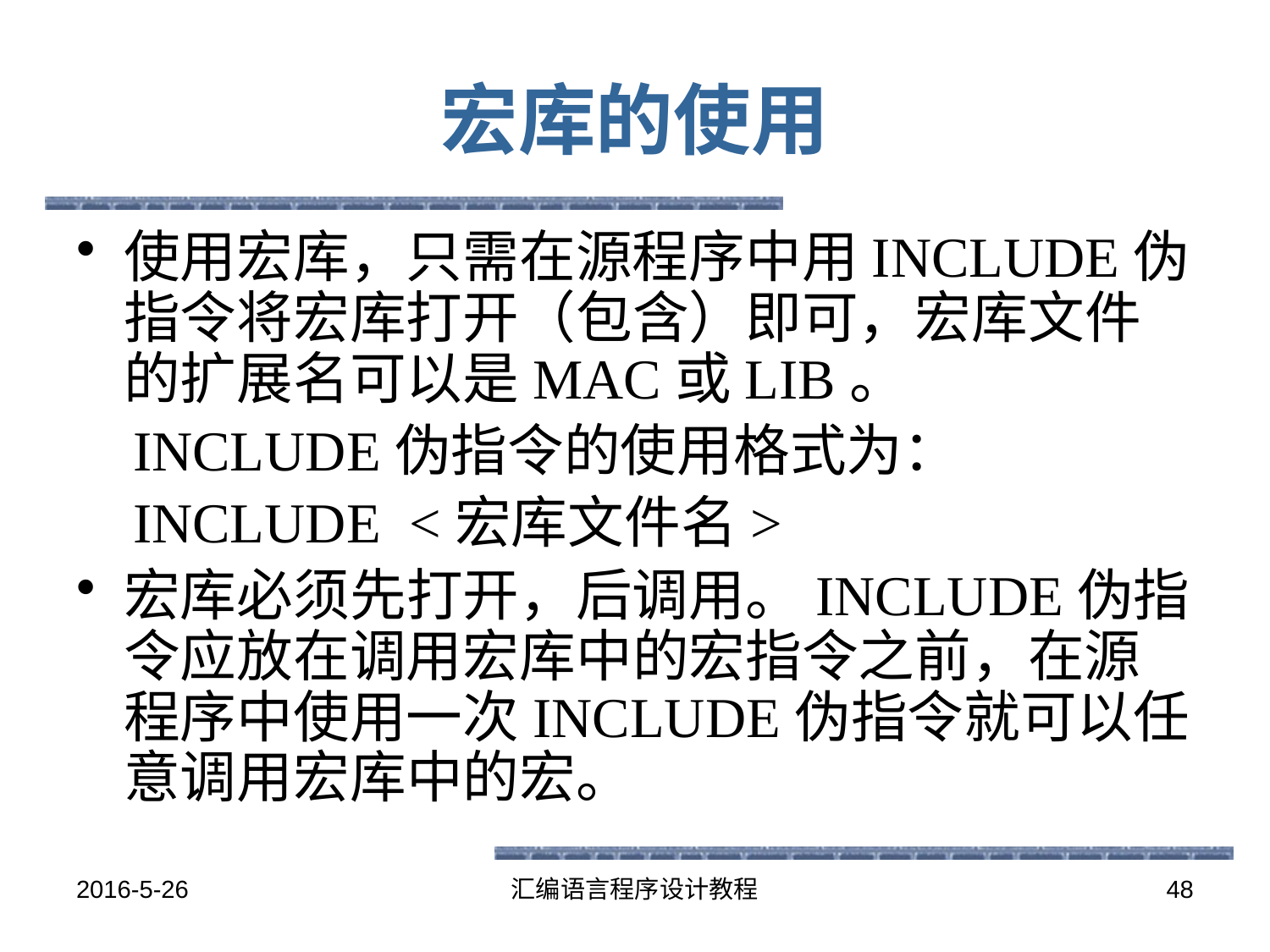

# 宏库的使用
使用宏库，只需在源程序中用INCLUDE伪指令将宏库打开（包含）即可，宏库文件的扩展名可以是MAC或LIB。
    INCLUDE伪指令的使用格式为：
    INCLUDE  <宏库文件名>
宏库必须先打开，后调用。INCLUDE伪指令应放在调用宏库中的宏指令之前，在源程序中使用一次INCLUDE伪指令就可以任意调用宏库中的宏。
2016-5-26
汇编语言程序设计教程
48